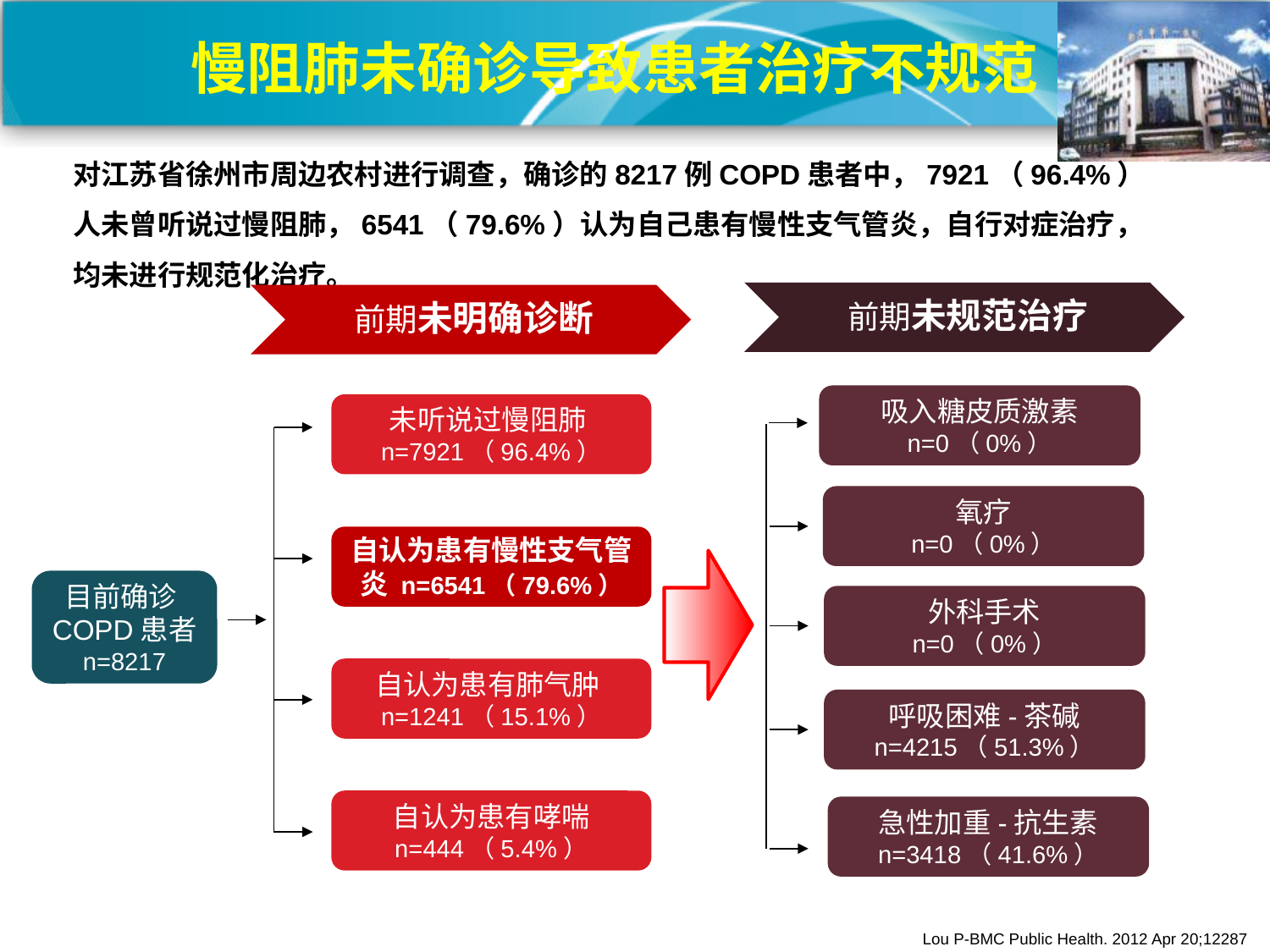

慢阻肺未确诊导致患者治疗不规范
对江苏省徐州市周边农村进行调查，确诊的8217例COPD患者中，7921（96.4%）人未曾听说过慢阻肺，6541（79.6%）认为自己患有慢性支气管炎，自行对症治疗，均未进行规范化治疗。

前期未规范治疗

前期未明确诊断
吸入糖皮质激素
n=0（0%）
氧疗
n=0（0%）
外科手术
n=0（0%）
呼吸困难-茶碱
n=4215（51.3%）
急性加重-抗生素
n=3418（41.6%）
未听说过慢阻肺n=7921（96.4%）
自认为患有慢性支气管炎 n=6541（79.6%）
自认为患有肺气肿n=1241（15.1%）
自认为患有哮喘
n=444（5.4%）

目前确诊COPD患者
n=8217
Lou P-BMC Public Health. 2012 Apr 20;12287